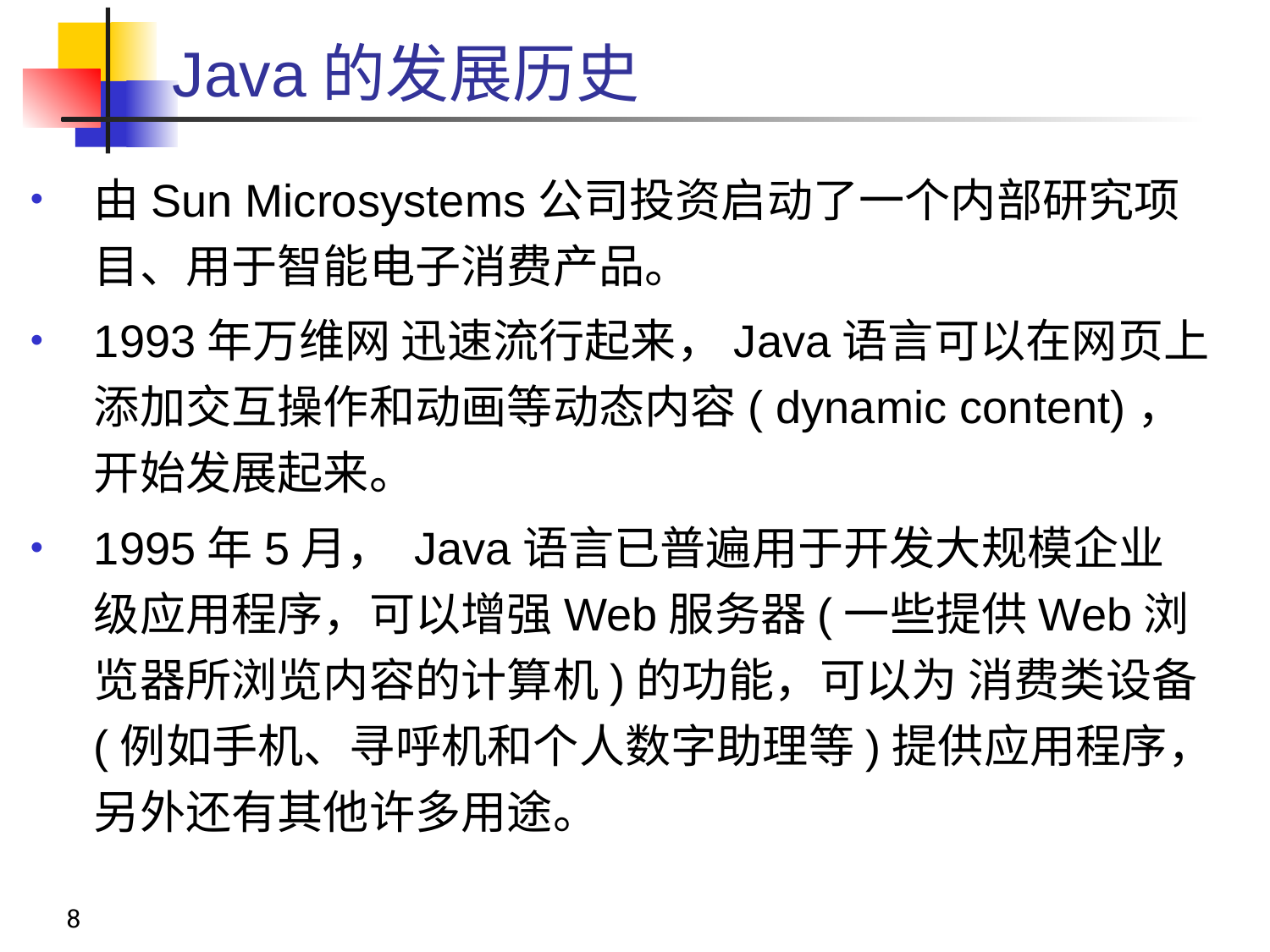

# Java的发展历史
由Sun Microsystems公司投资启动了一个内部研究项目、用于智能电子消费产品。
1993年万维网 迅速流行起来，Java语言可以在网页上添加交互操作和动画等动态内容( dynamic content)，开始发展起来。
1995年5月， Java语言已普遍用于开发大规模企业 级应用程序，可以增强Web服务器(一些提供Web浏览器所浏览内容的计算机)的功能，可以为 消费类设备(例如手机、寻呼机和个人数字助理等)提供应用程序，另外还有其他许多用途。
8